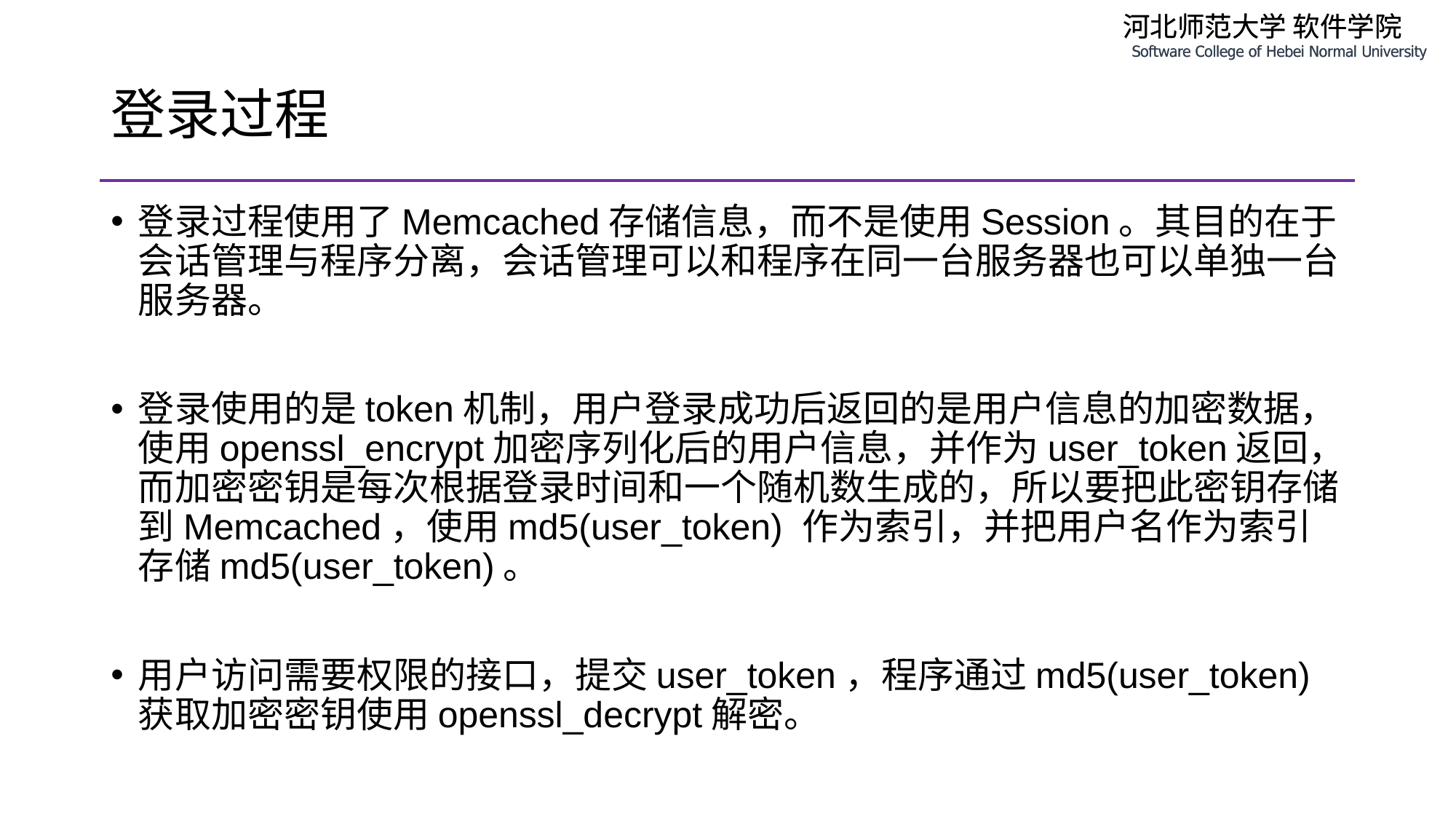

# 登录过程
登录过程使用了Memcached存储信息，而不是使用Session。其目的在于会话管理与程序分离，会话管理可以和程序在同一台服务器也可以单独一台服务器。

登录使用的是token机制，用户登录成功后返回的是用户信息的加密数据，使用openssl_encrypt加密序列化后的用户信息，并作为user_token返回，而加密密钥是每次根据登录时间和一个随机数生成的，所以要把此密钥存储到Memcached，使用md5(user_token) 作为索引，并把用户名作为索引存储md5(user_token)。

用户访问需要权限的接口，提交user_token，程序通过md5(user_token)获取加密密钥使用openssl_decrypt解密。